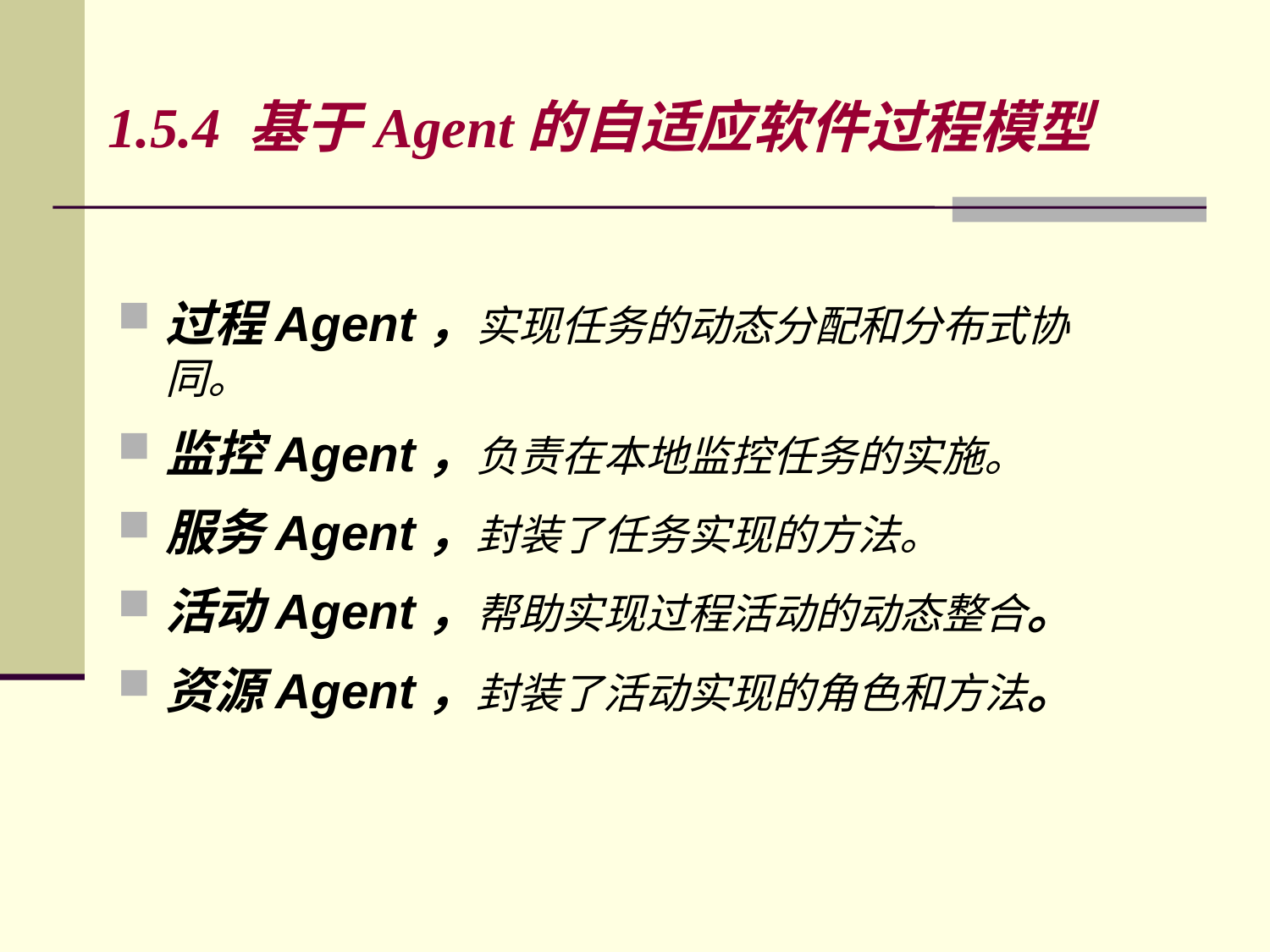

# 1.5.4 基于Agent的自适应软件过程模型
过程Agent，实现任务的动态分配和分布式协同。
监控Agent，负责在本地监控任务的实施。
服务Agent，封装了任务实现的方法。
活动Agent，帮助实现过程活动的动态整合。
资源Agent，封装了活动实现的角色和方法。